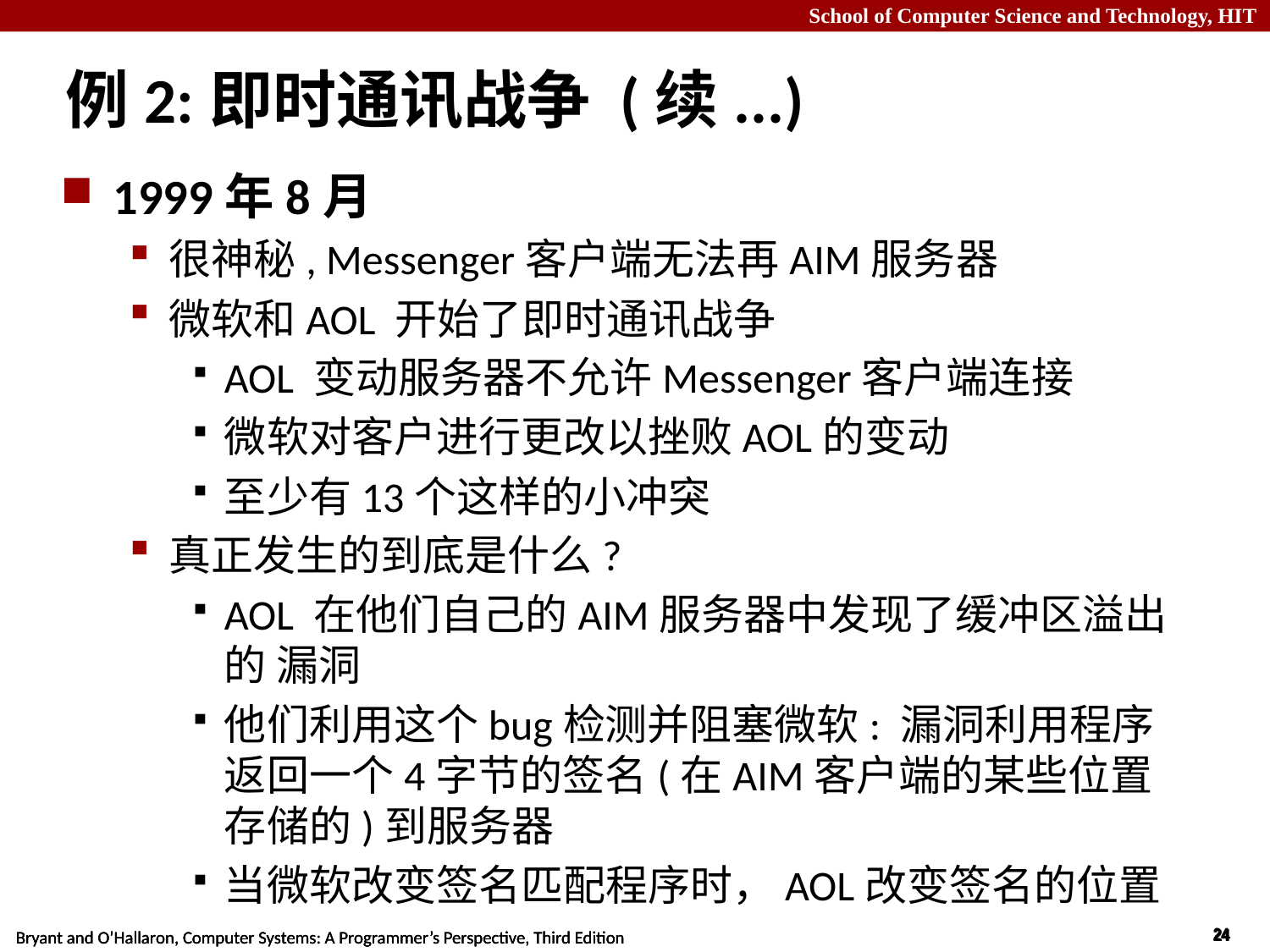

# 例2:即时通讯战争 (续...)
1999年8月
很神秘, Messenger客户端无法再AIM服务器
微软和AOL 开始了即时通讯战争
AOL 变动服务器不允许Messenger客户端连接
微软对客户进行更改以挫败AOL的变动
至少有13个这样的小冲突
真正发生的到底是什么?
AOL 在他们自己的AIM服务器中发现了缓冲区溢出的 漏洞
他们利用这个bug检测并阻塞微软: 漏洞利用程序返回一个4字节的签名(在AIM客户端的某些位置存储的)到服务器
当微软改变签名匹配程序时，AOL改变签名的位置